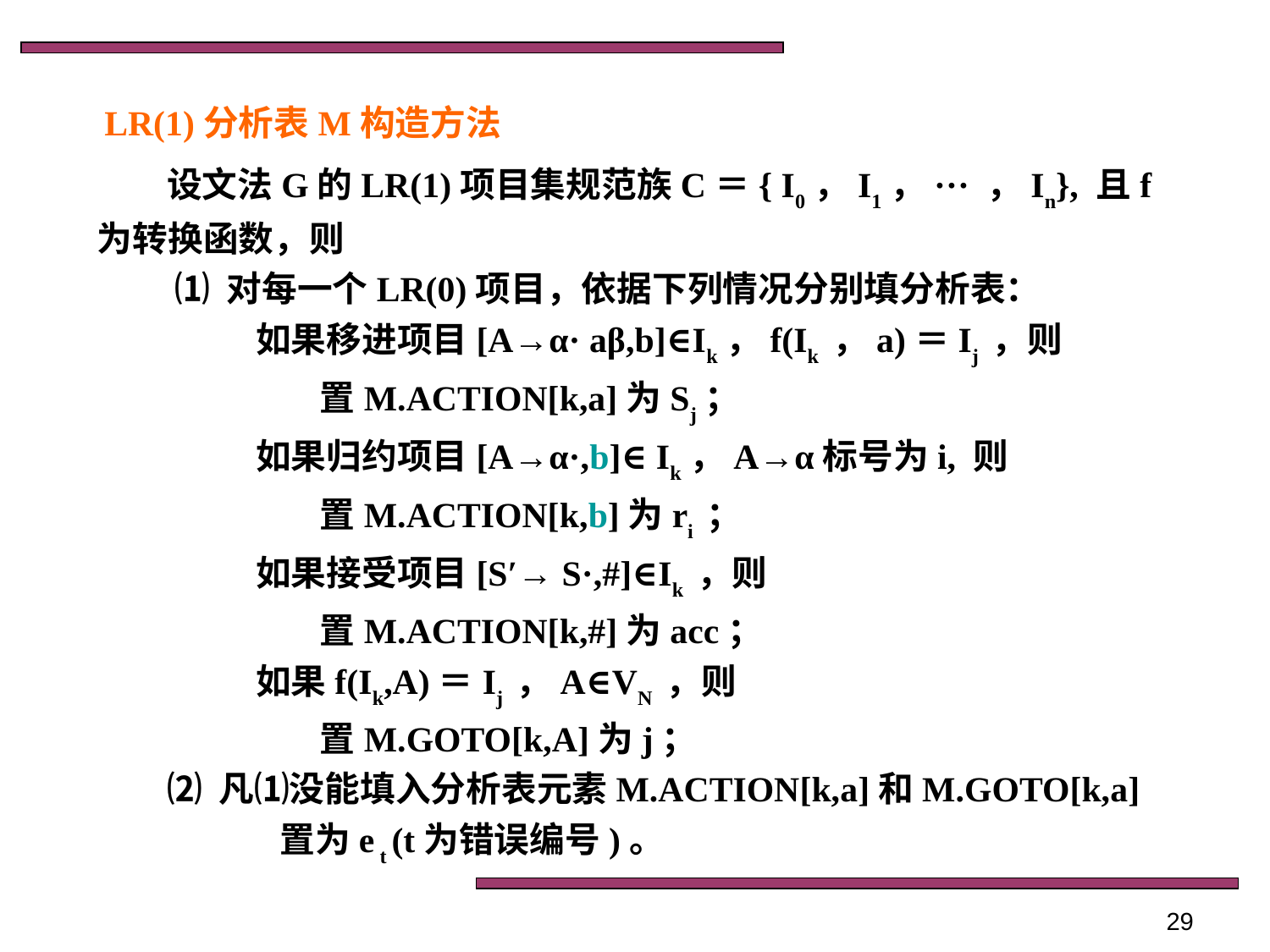

LR(1)分析表M构造方法
设文法G的LR(1)项目集规范族C＝{ I0，I1，··· ，In}, 且f为转换函数，则
 ⑴ 对每一个LR(0)项目，依据下列情况分别填分析表：
          如果移进项目[A→α· aβ,b]∈Ik，f(Ik ，a)＝Ij ，则
                  置M.ACTION[k,a]为Sj；
          如果归约项目[A→α·,b]∈ Ik，A→α标号为i, 则
                  置M.ACTION[k,b]为ri ；
          如果接受项目[S′→ S·,#]∈Ik ，则
                  置M.ACTION[k,#]为acc；
          如果f(Ik,A)＝Ij ，A∈VN ，则
                  置M.GOTO[k,A]为j；
⑵ 凡⑴没能填入分析表元素M.ACTION[k,a]和M.GOTO[k,a]
             置为e t (t为错误编号)。
29